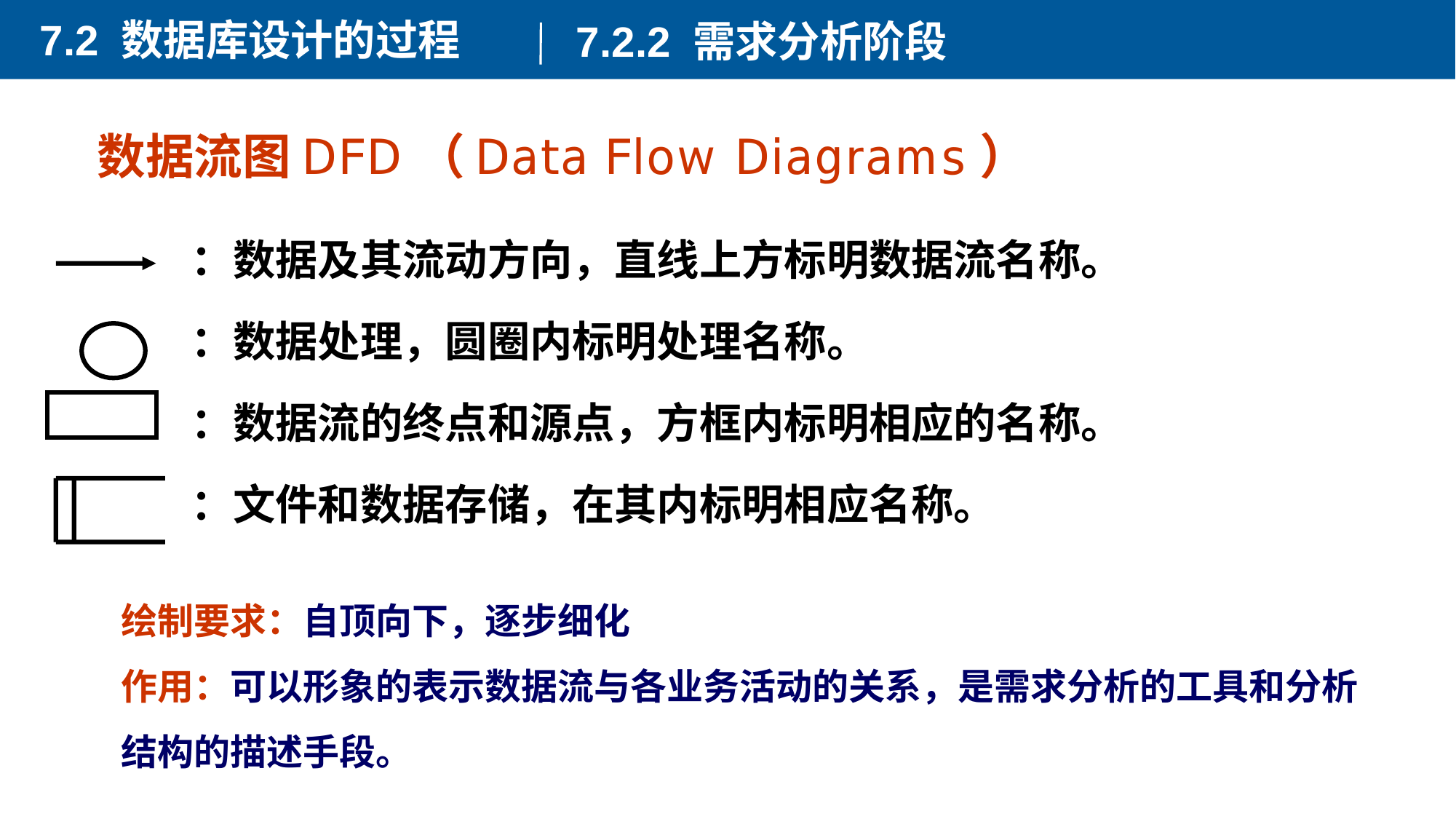

7.2 数据库设计的过程
7.2.2 需求分析阶段

 数据流图DFD（Data Flow Diagrams）
：数据及其流动方向，直线上方标明数据流名称。

：数据处理，圆圈内标明处理名称。

：数据流的终点和源点，方框内标明相应的名称。

：文件和数据存储，在其内标明相应名称。

绘制要求：自顶向下，逐步细化
作用：可以形象的表示数据流与各业务活动的关系，是需求分析的工具和分析结构的描述手段。